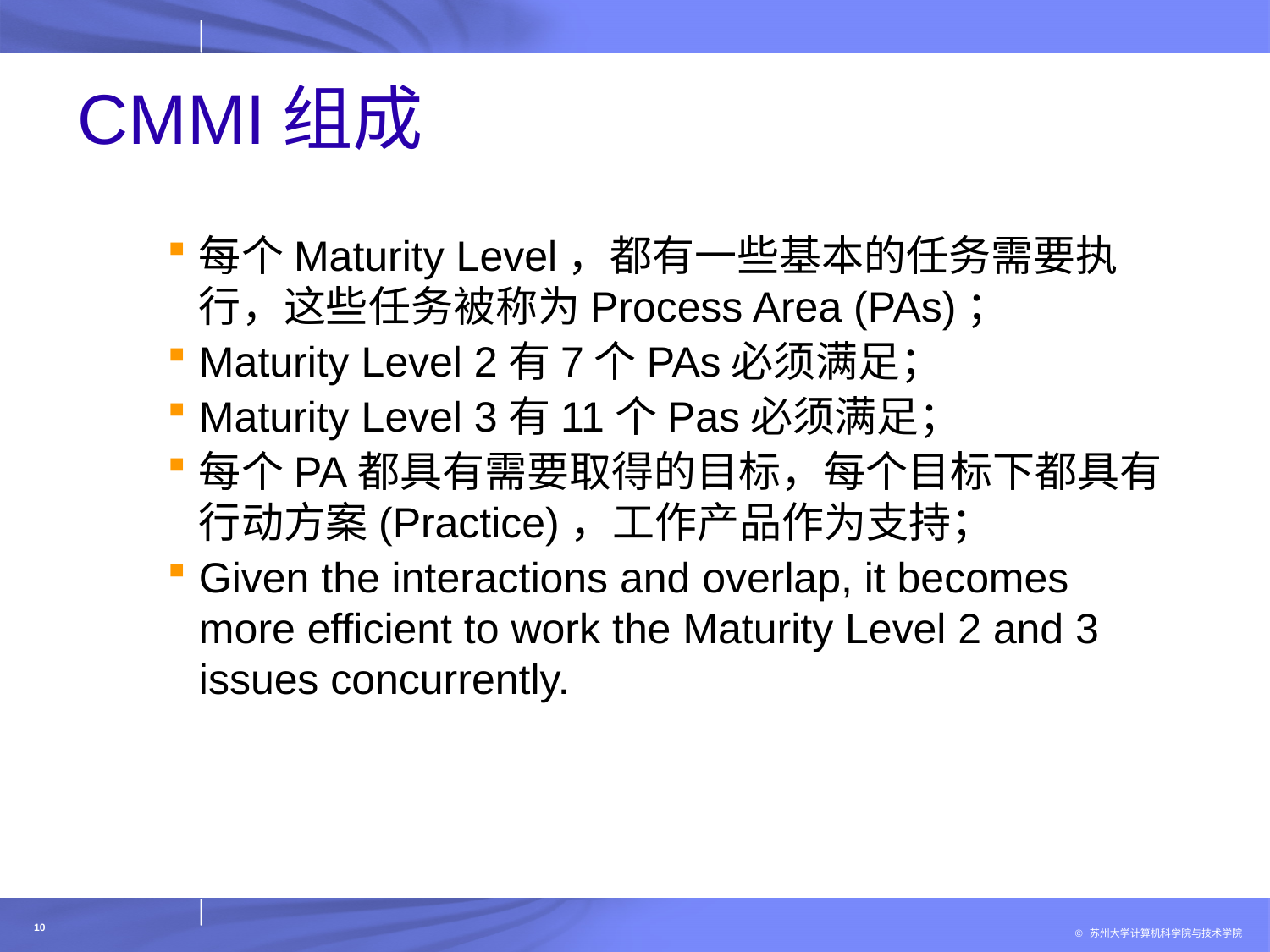

# CMMI组成
每个Maturity Level，都有一些基本的任务需要执行，这些任务被称为Process Area (PAs)；
Maturity Level 2有7个PAs必须满足；
Maturity Level 3有11个Pas必须满足；
每个PA都具有需要取得的目标，每个目标下都具有行动方案(Practice)，工作产品作为支持；
Given the interactions and overlap, it becomes more efficient to work the Maturity Level 2 and 3 issues concurrently.

10